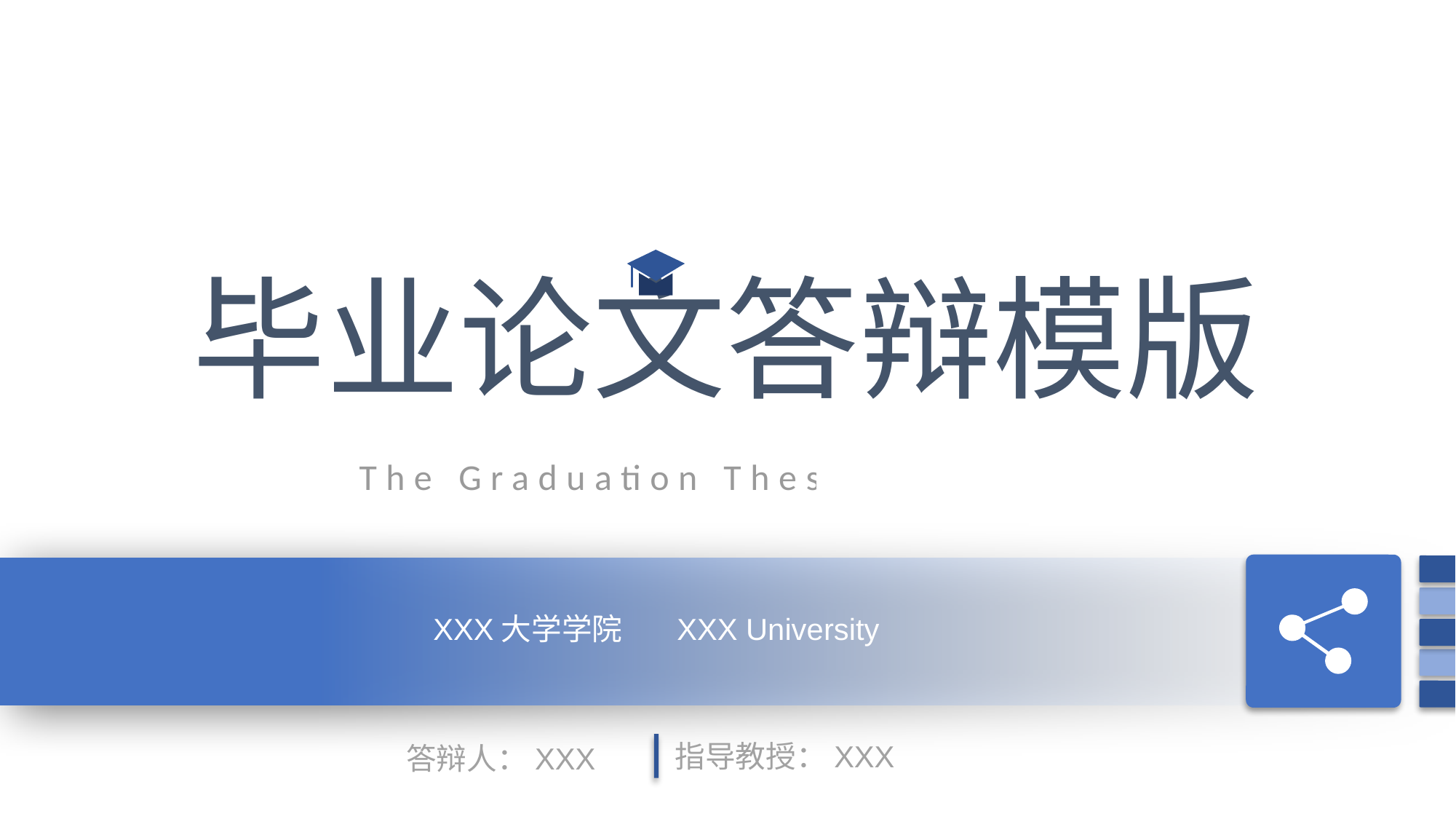

毕业论文答辩模版

The Graduation Thesis Defense

XXX大学学院       XXX University

指导教授：XXX
答辩人：XXX